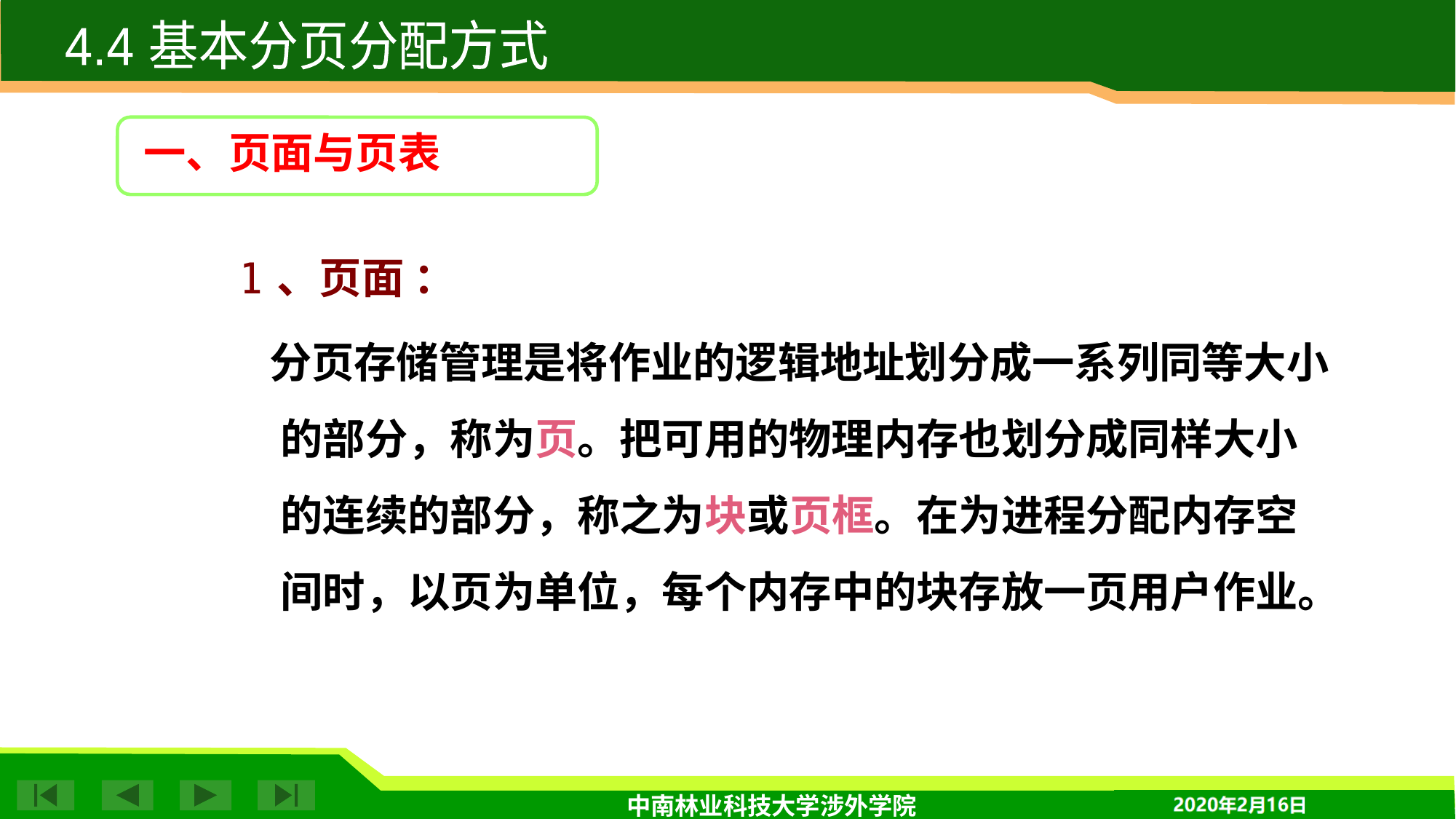

4.4 基本分页分配方式

一、页面与页表
1、页面 ：
  分页存储管理是将作业的逻辑地址划分成一系列同等大小的部分，称为页。把可用的物理内存也划分成同样大小的连续的部分，称之为块或页框。在为进程分配内存空间时，以页为单位，每个内存中的块存放一页用户作业。